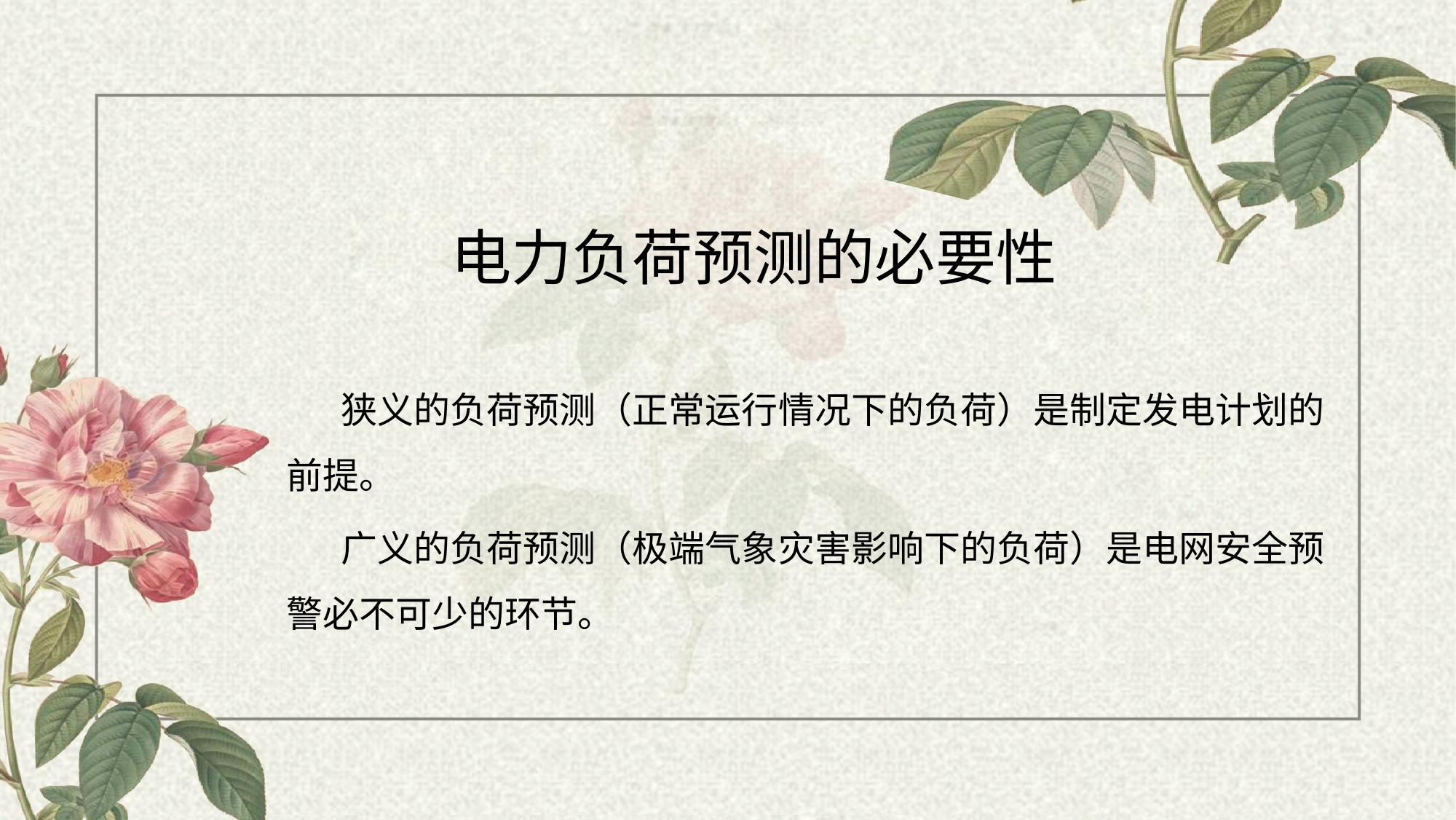

# 电力负荷预测的必要性
狭义的负荷预测（正常运行情况下的负荷）是制定发电计划的前提。
广义的负荷预测（极端气象灾害影响下的负荷）是电网安全预警必不可少的环节。